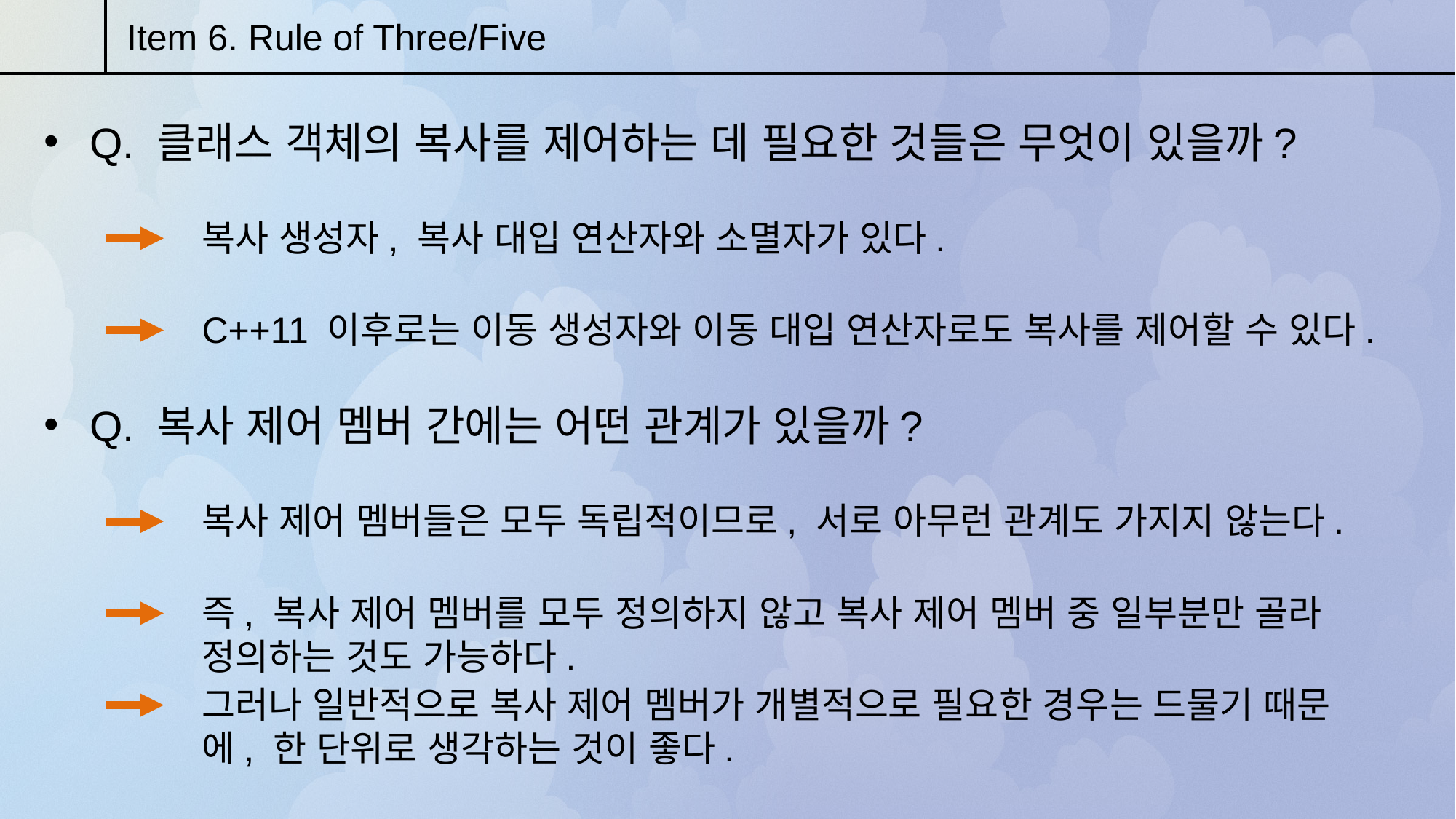

Item 6. Rule of Three/Five
 Q. 클래스 객체의 복사를 제어하는 데 필요한 것들은 무엇이 있을까?
복사 생성자, 복사 대입 연산자와 소멸자가 있다.
C++11 이후로는 이동 생성자와 이동 대입 연산자로도 복사를 제어할 수 있다.
 Q. 복사 제어 멤버 간에는 어떤 관계가 있을까?
복사 제어 멤버들은 모두 독립적이므로, 서로 아무런 관계도 가지지 않는다.
즉, 복사 제어 멤버를 모두 정의하지 않고 복사 제어 멤버 중 일부분만 골라 정의하는 것도 가능하다.
그러나 일반적으로 복사 제어 멤버가 개별적으로 필요한 경우는 드물기 때문에, 한 단위로 생각하는 것이 좋다.